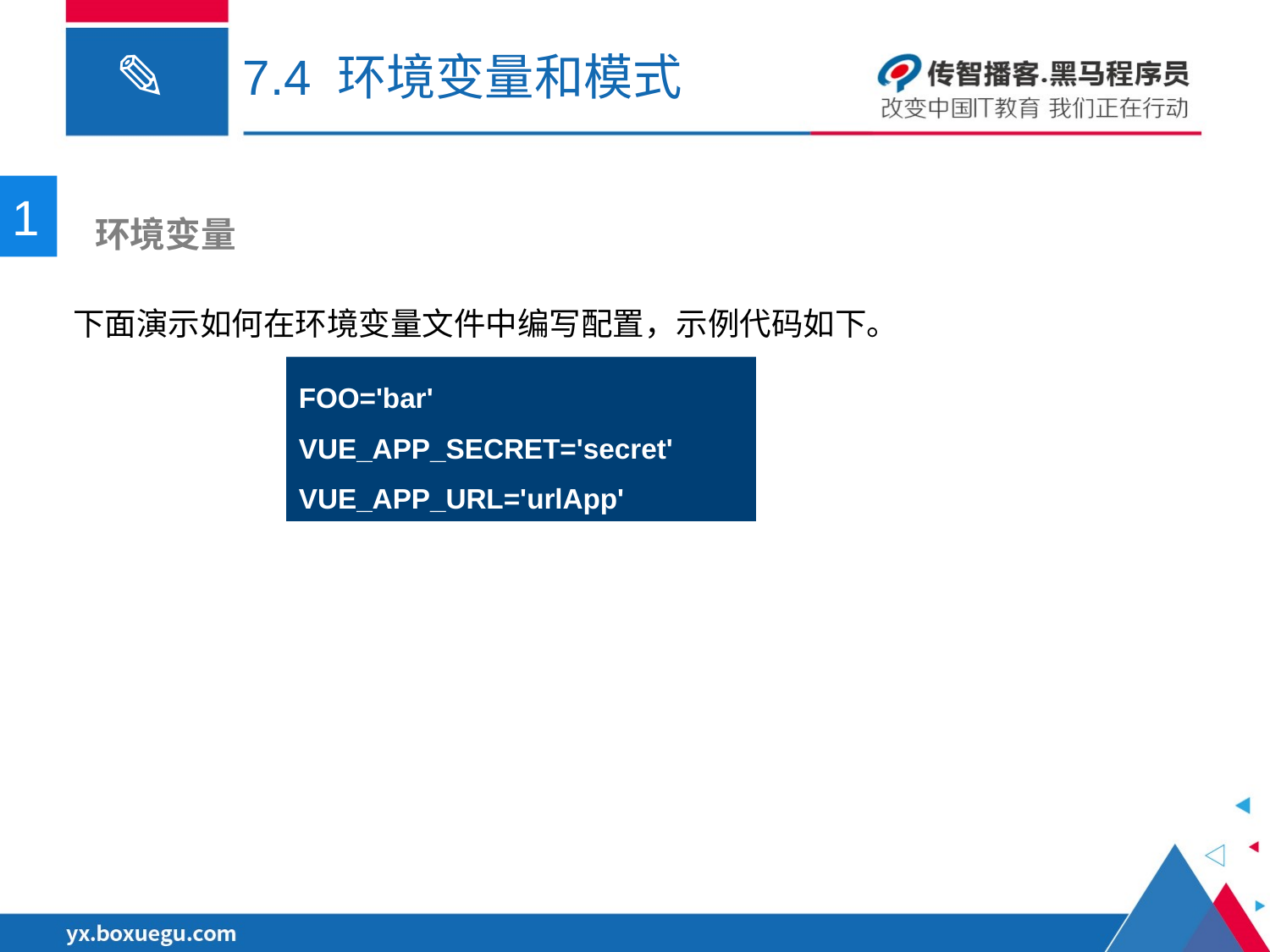

# 7.4 环境变量和模式

1
  环境变量
下面演示如何在环境变量文件中编写配置，示例代码如下。
FOO='bar'
VUE_APP_SECRET='secret'
VUE_APP_URL='urlApp'